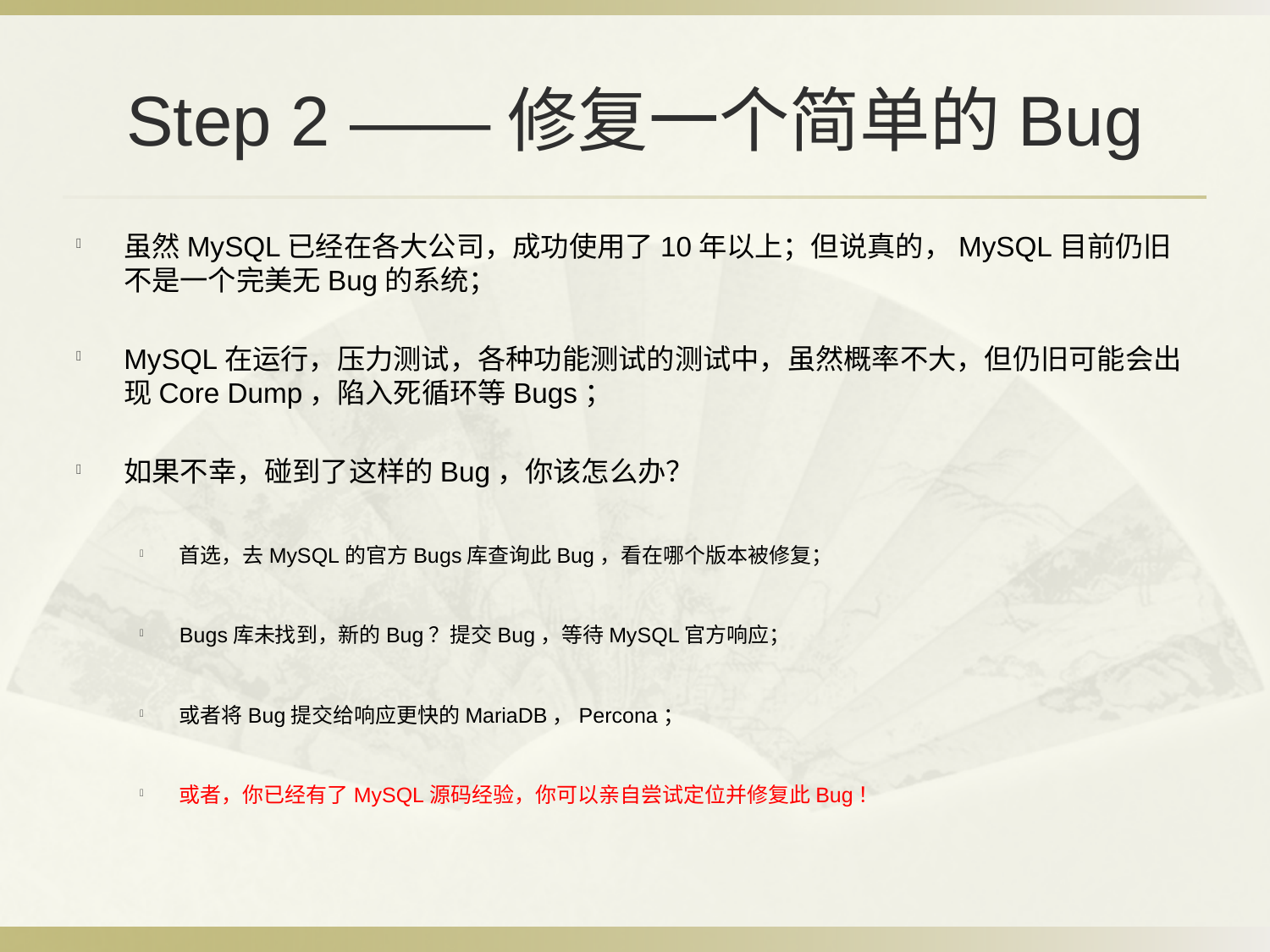

# Step 2 ——修复一个简单的Bug
虽然MySQL已经在各大公司，成功使用了10年以上；但说真的，MySQL目前仍旧不是一个完美无Bug的系统；

MySQL在运行，压力测试，各种功能测试的测试中，虽然概率不大，但仍旧可能会出现Core Dump，陷入死循环等Bugs；

如果不幸，碰到了这样的Bug，你该怎么办？

首选，去MySQL的官方Bugs库查询此Bug，看在哪个版本被修复；

Bugs库未找到，新的Bug？提交Bug，等待MySQL官方响应；

或者将Bug提交给响应更快的MariaDB，Percona；

或者，你已经有了MySQL源码经验，你可以亲自尝试定位并修复此Bug！